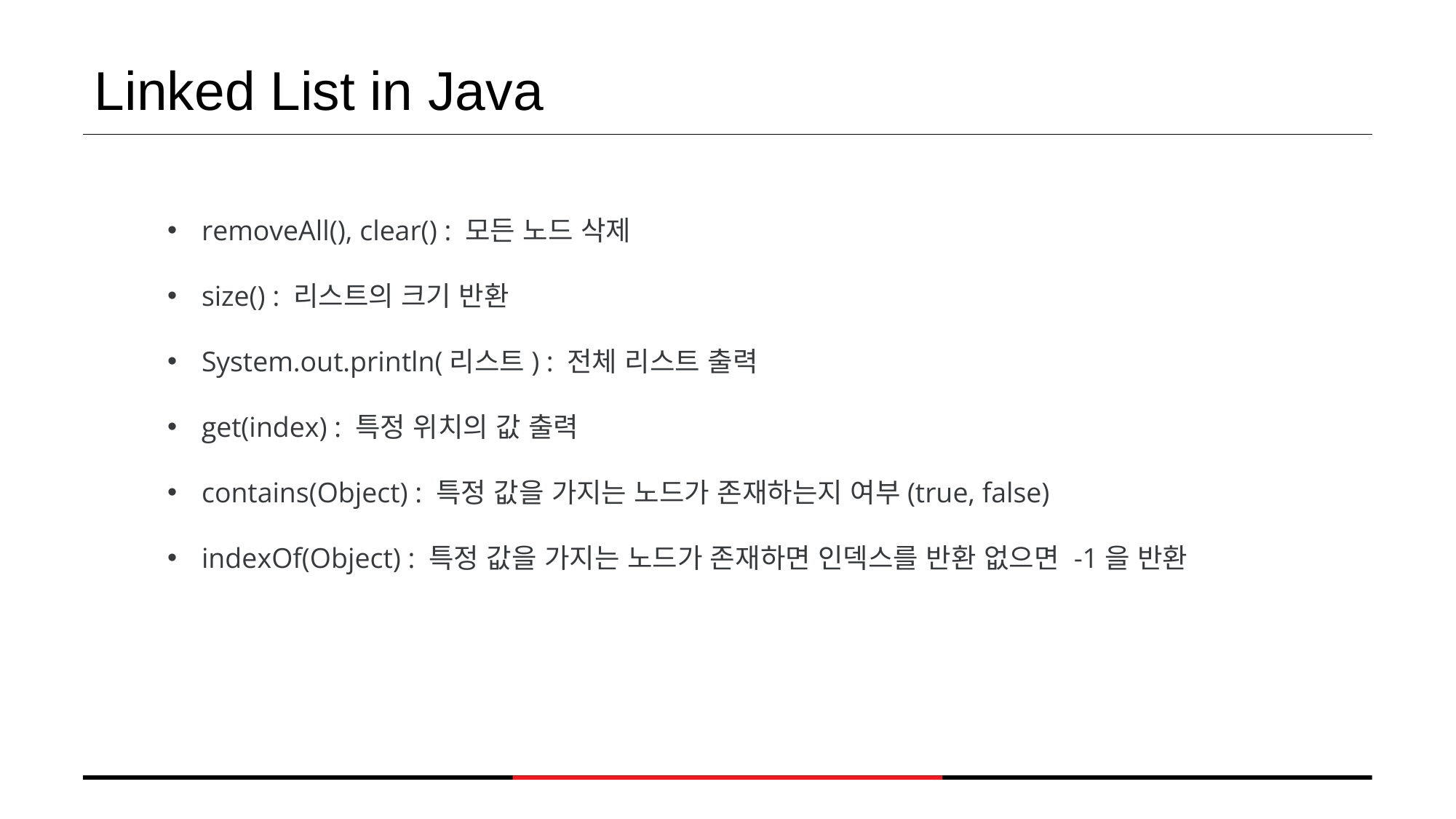

Linked List in Java
removeAll(), clear() : 모든 노드 삭제
size() : 리스트의 크기 반환
System.out.println(리스트) : 전체 리스트 출력
get(index) : 특정 위치의 값 출력
contains(Object) : 특정 값을 가지는 노드가 존재하는지 여부(true, false)
indexOf(Object) : 특정 값을 가지는 노드가 존재하면 인덱스를 반환 없으면 -1을 반환